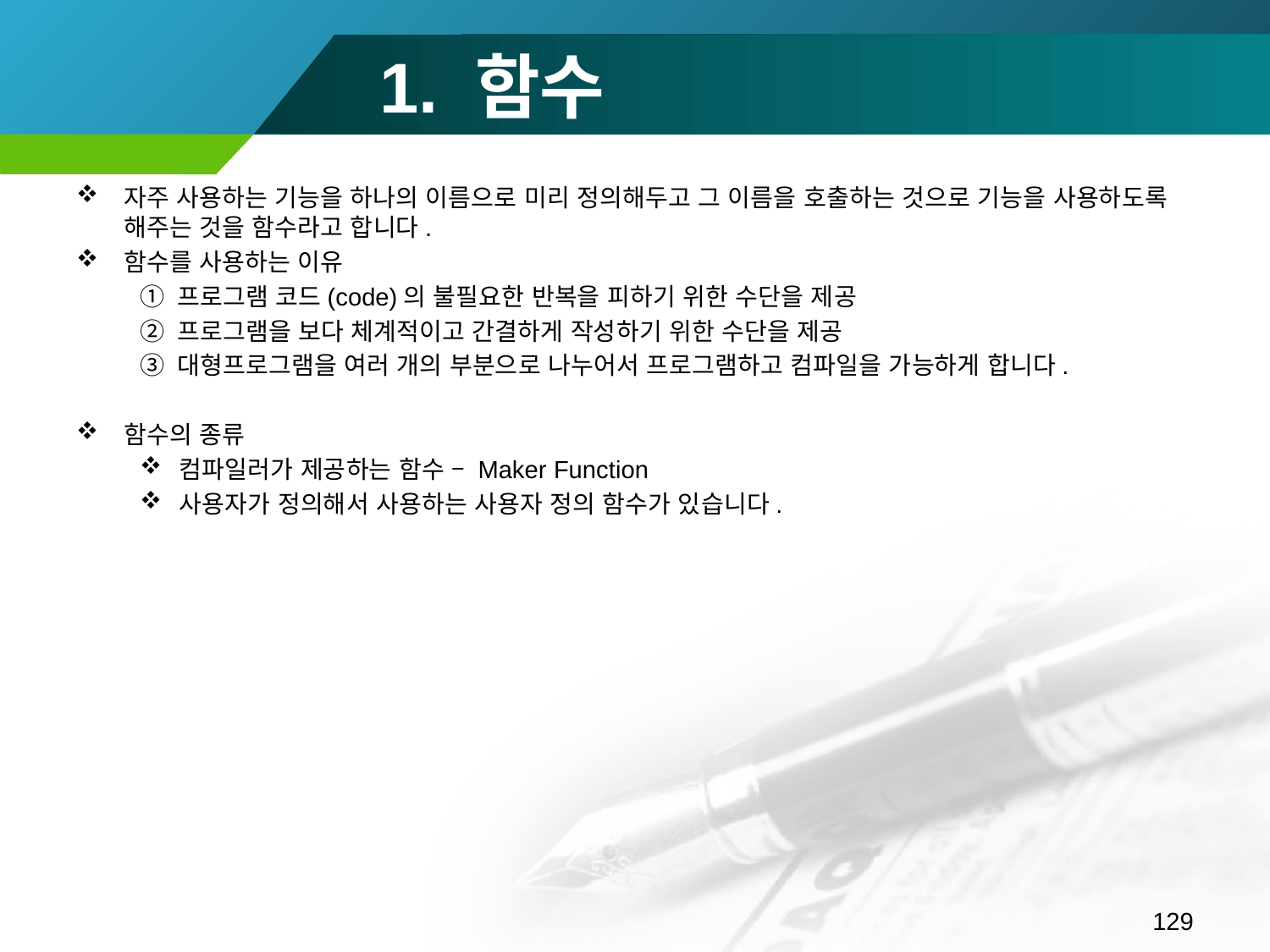

# 1. 함수
자주 사용하는 기능을 하나의 이름으로 미리 정의해두고 그 이름을 호출하는 것으로 기능을 사용하도록 해주는 것을 함수라고 합니다.
함수를 사용하는 이유
① 프로그램 코드(code)의 불필요한 반복을 피하기 위한 수단을 제공
② 프로그램을 보다 체계적이고 간결하게 작성하기 위한 수단을 제공
③ 대형프로그램을 여러 개의 부분으로 나누어서 프로그램하고 컴파일을 가능하게 합니다.

함수의 종류
컴파일러가 제공하는 함수 – Maker Function
사용자가 정의해서 사용하는 사용자 정의 함수가 있습니다.
129